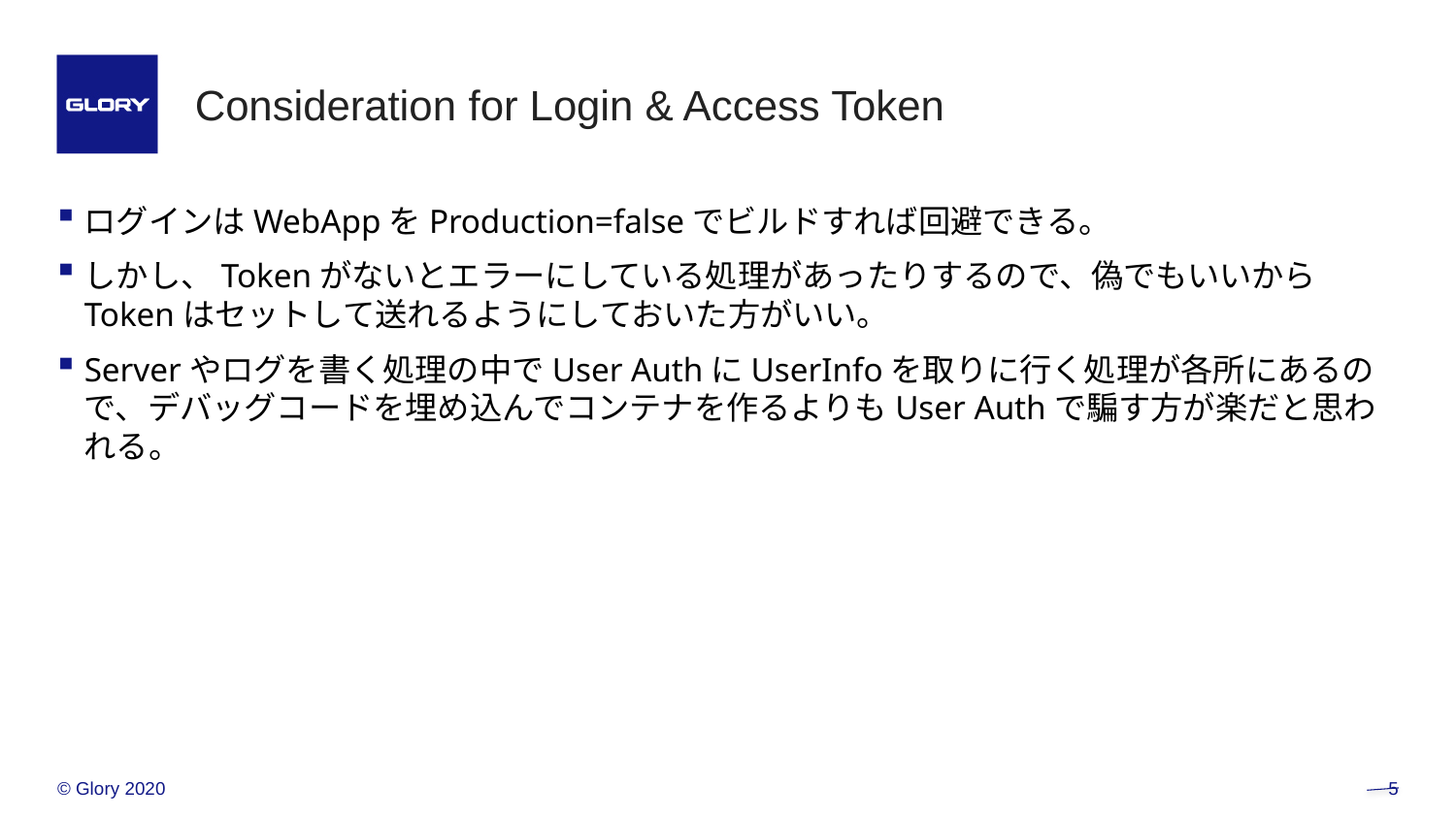

# Consideration for Login & Access Token
ログインはWebAppをProduction=falseでビルドすれば回避できる。
しかし、Tokenがないとエラーにしている処理があったりするので、偽でもいいからTokenはセットして送れるようにしておいた方がいい。
Serverやログを書く処理の中でUser AuthにUserInfoを取りに行く処理が各所にあるので、デバッグコードを埋め込んでコンテナを作るよりもUser Authで騙す方が楽だと思われる。

© Glory 2020
5